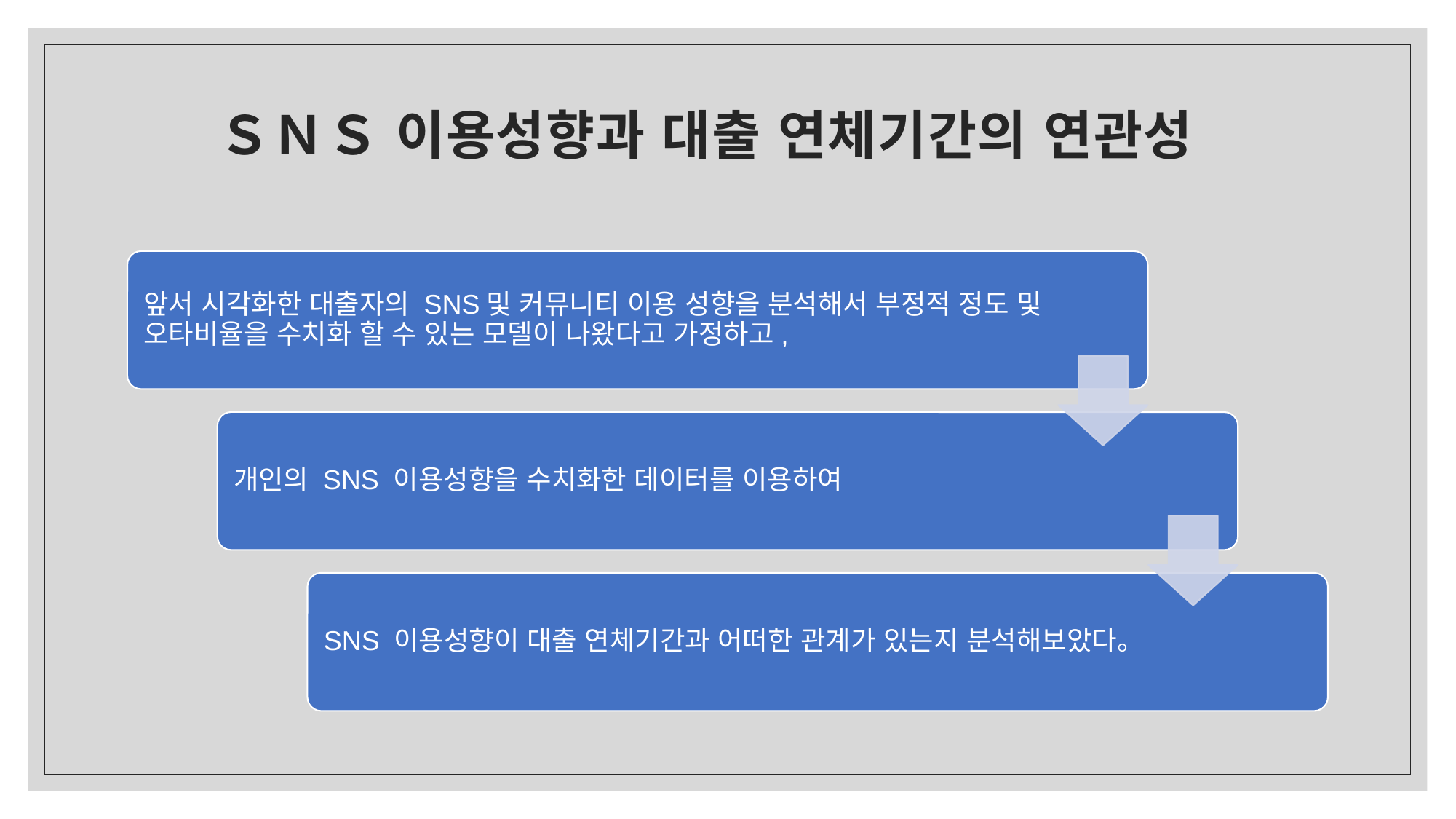

# ＳＮＳ 이용성향과 대출 연체기간의 연관성
앞서 시각화한 대출자의 SNS및 커뮤니티 이용 성향을 분석해서 부정적 정도 및 오타비율을 수치화 할 수 있는 모델이 나왔다고 가정하고,
개인의 SNS 이용성향을 수치화한 데이터를 이용하여
SNS 이용성향이 대출 연체기간과 어떠한 관계가 있는지 분석해보았다。